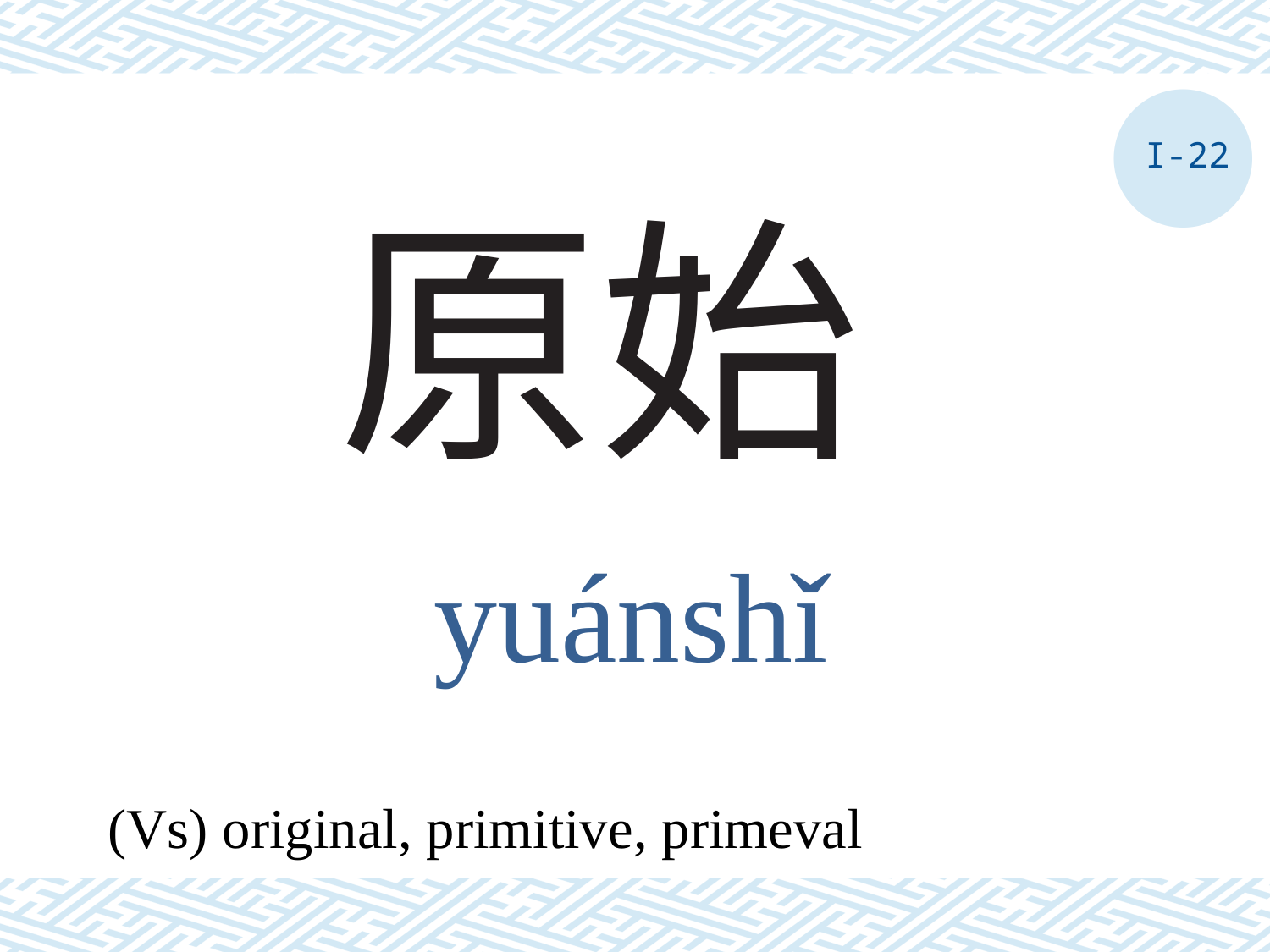

I-22

# 原始
yuánshǐ
(Vs) original, primitive, primeval